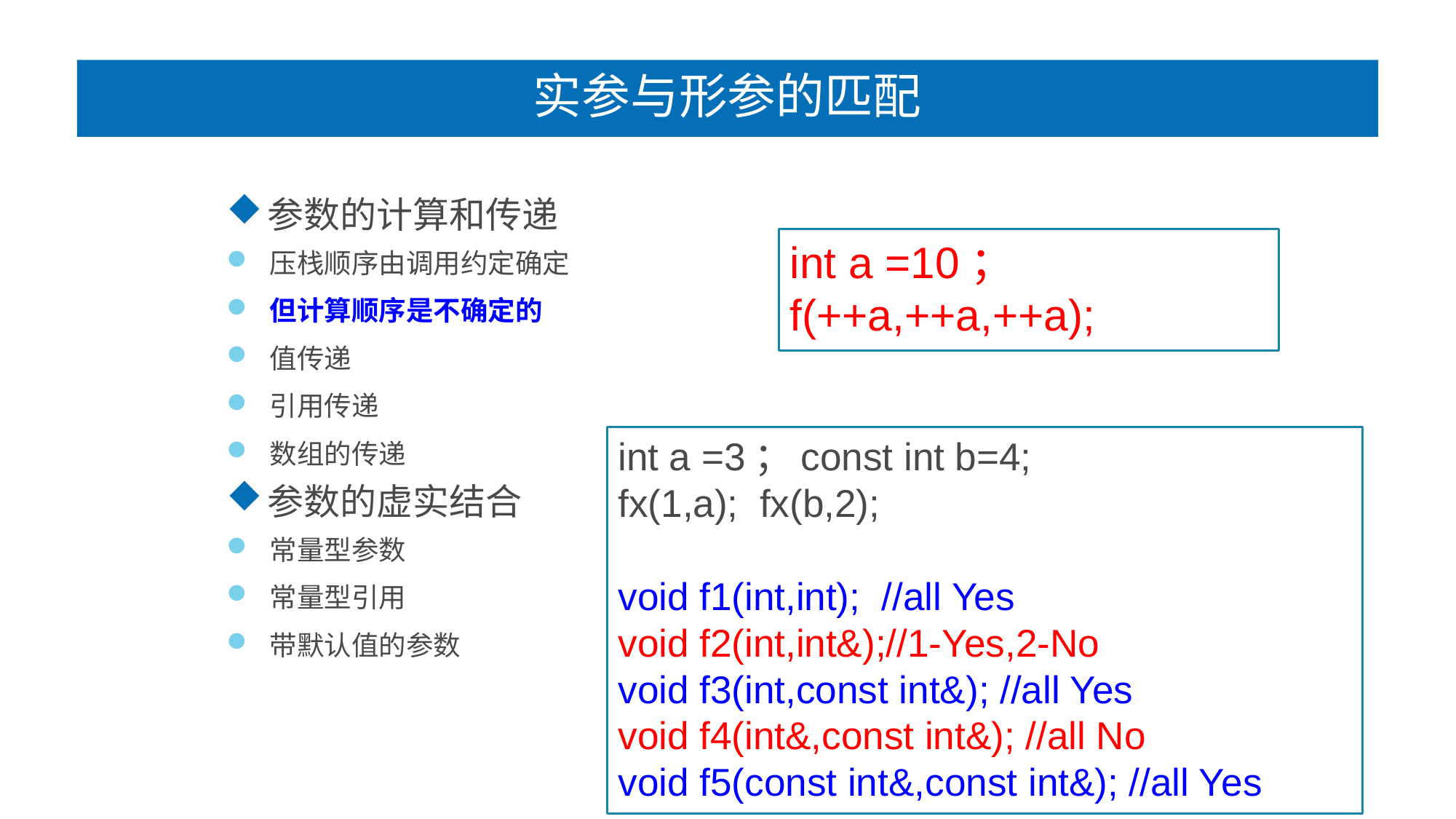

# 实参与形参的匹配
参数的计算和传递
压栈顺序由调用约定确定
但计算顺序是不确定的
值传递
引用传递
数组的传递
参数的虚实结合
常量型参数
常量型引用
带默认值的参数
int a =10；
f(++a,++a,++a);
int a =3；const int b=4;
fx(1,a);  fx(b,2);
void f1(int,int);  //all Yes
void f2(int,int&);//1-Yes,2-No
void f3(int,const int&); //all Yes
void f4(int&,const int&); //all No
void f5(const int&,const int&); //all Yes